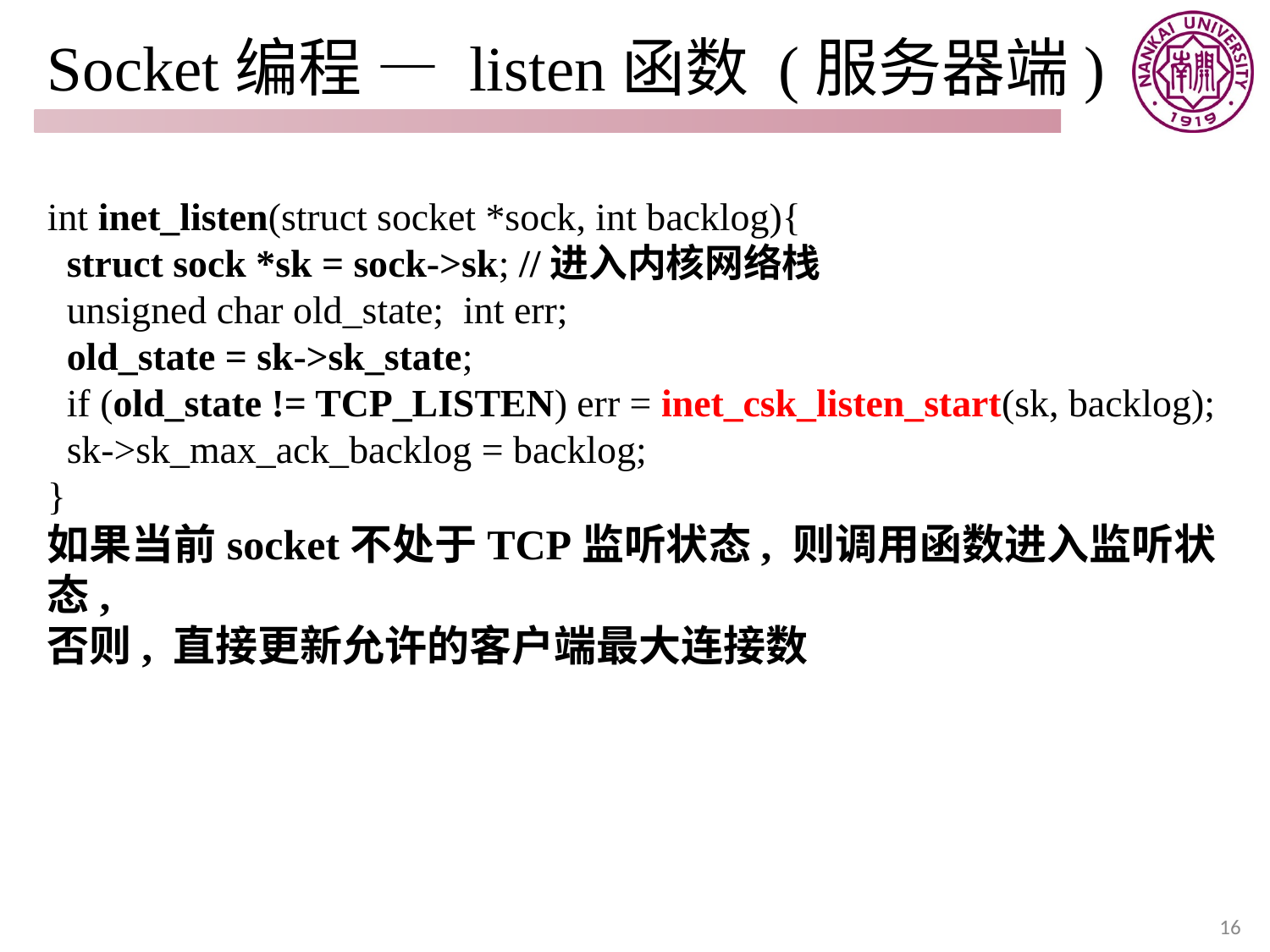

# Socket编程 — listen函数 (服务器端)
int inet_listen(struct socket *sock, int backlog){
  struct sock *sk = sock->sk; //进入内核网络栈
  unsigned char old_state;  int err;
  old_state = sk->sk_state;
  if (old_state != TCP_LISTEN) err = inet_csk_listen_start(sk, backlog);
  sk->sk_max_ack_backlog = backlog;
}
如果当前socket不处于TCP监听状态, 则调用函数进入监听状态,
否则, 直接更新允许的客户端最大连接数
16